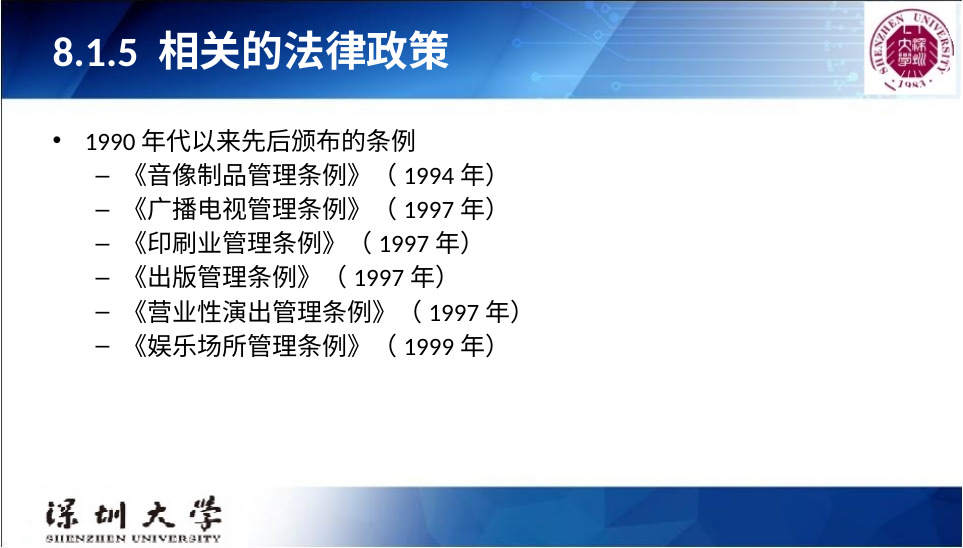

# 8.1.5 相关的法律政策
1990年代以来先后颁布的条例
《音像制品管理条例》（1994年）
《广播电视管理条例》（1997年）
《印刷业管理条例》（1997年）
《出版管理条例》（1997年）
《营业性演出管理条例》（1997年）
《娱乐场所管理条例》（1999年）
298